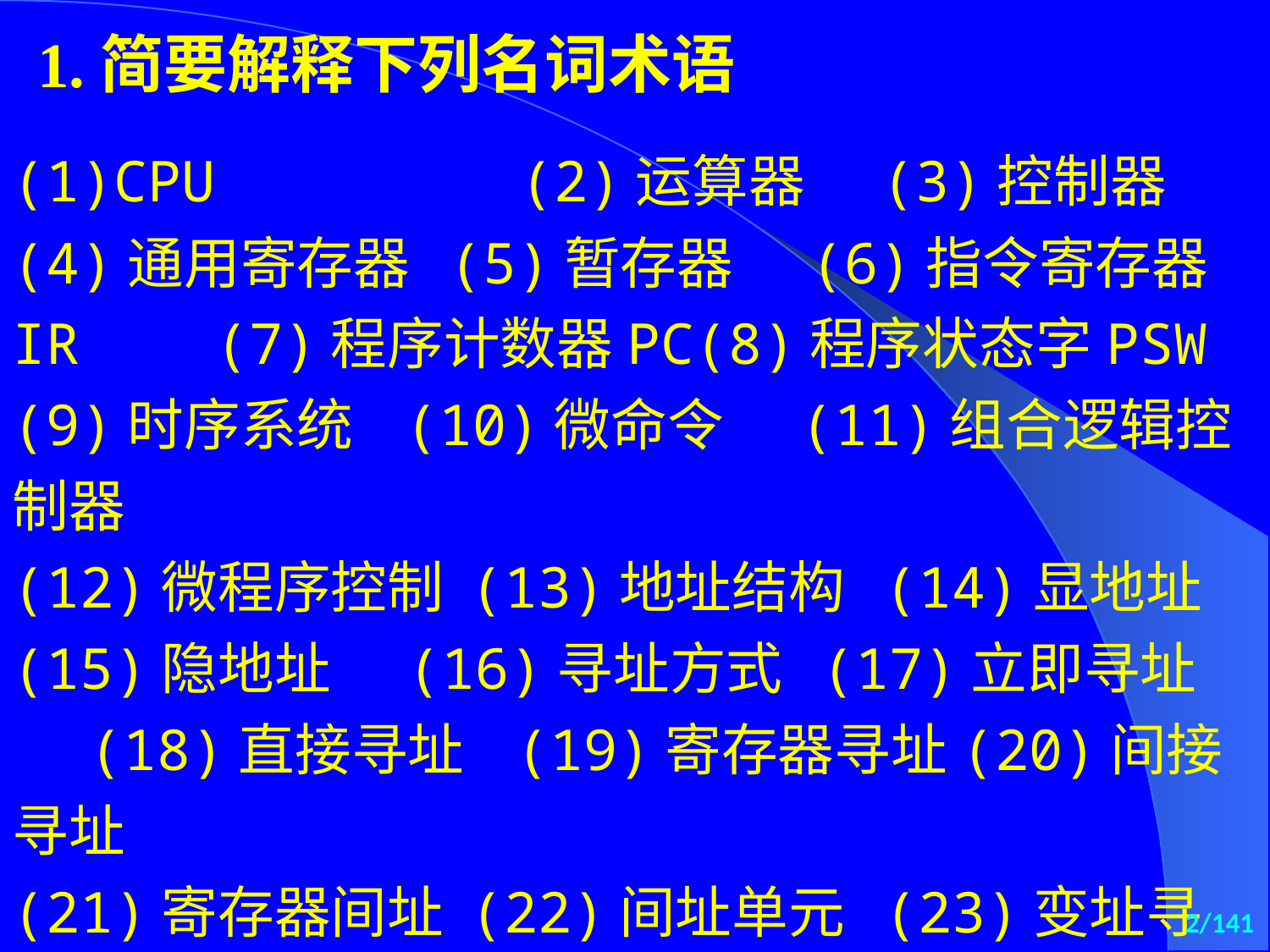

1.简要解释下列名词术语
(1)CPU         (2)运算器     (3)控制器
(4)通用寄存器  (5)暂存器     (6)指令寄存器IR    (7)程序计数器PC(8)程序状态字PSW (9)时序系统   (10)微命令     (11)组合逻辑控制器
(12)微程序控制 (13)地址结构  (14)显地址    (15)隐地址     (16)寻址方式  (17)立即寻址          (18)直接寻址   (19)寄存器寻址(20)间接寻址
(21)寄存器间址 (22)间址单元  (23)变址寻址
(24)基址寻址   (25)相对寻址  (26)页面寻址
(27)堆栈       (28)栈顶堆栈指针 (29)CISC

2/141